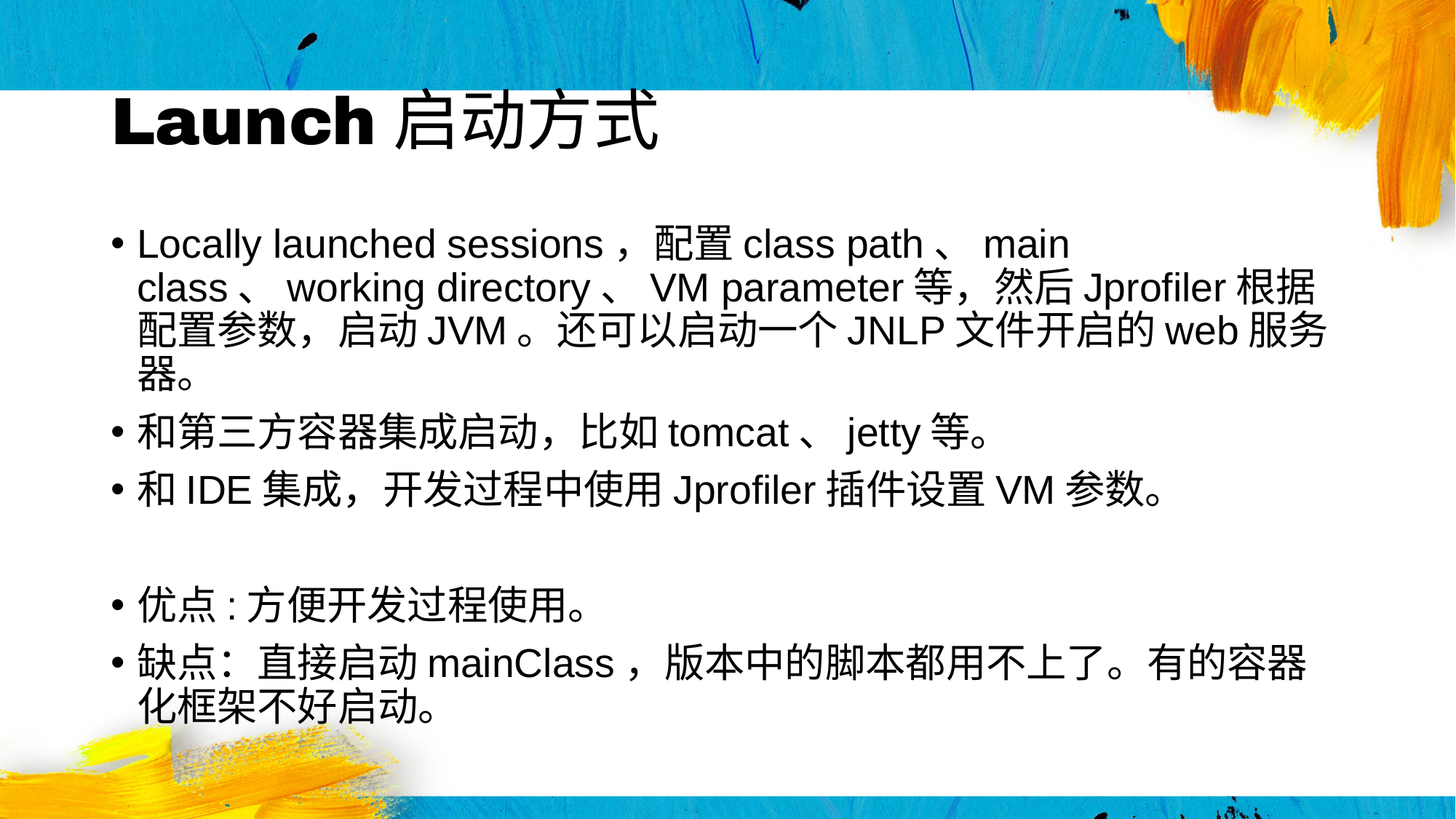

# Launch启动方式
Locally launched sessions，配置class path、main class、working directory、VM parameter等，然后Jprofiler根据配置参数，启动JVM。还可以启动一个JNLP文件开启的web服务器。
和第三方容器集成启动，比如tomcat、jetty等。
和IDE集成，开发过程中使用Jprofiler插件设置VM参数。

优点:方便开发过程使用。
缺点：直接启动mainClass，版本中的脚本都用不上了。有的容器化框架不好启动。